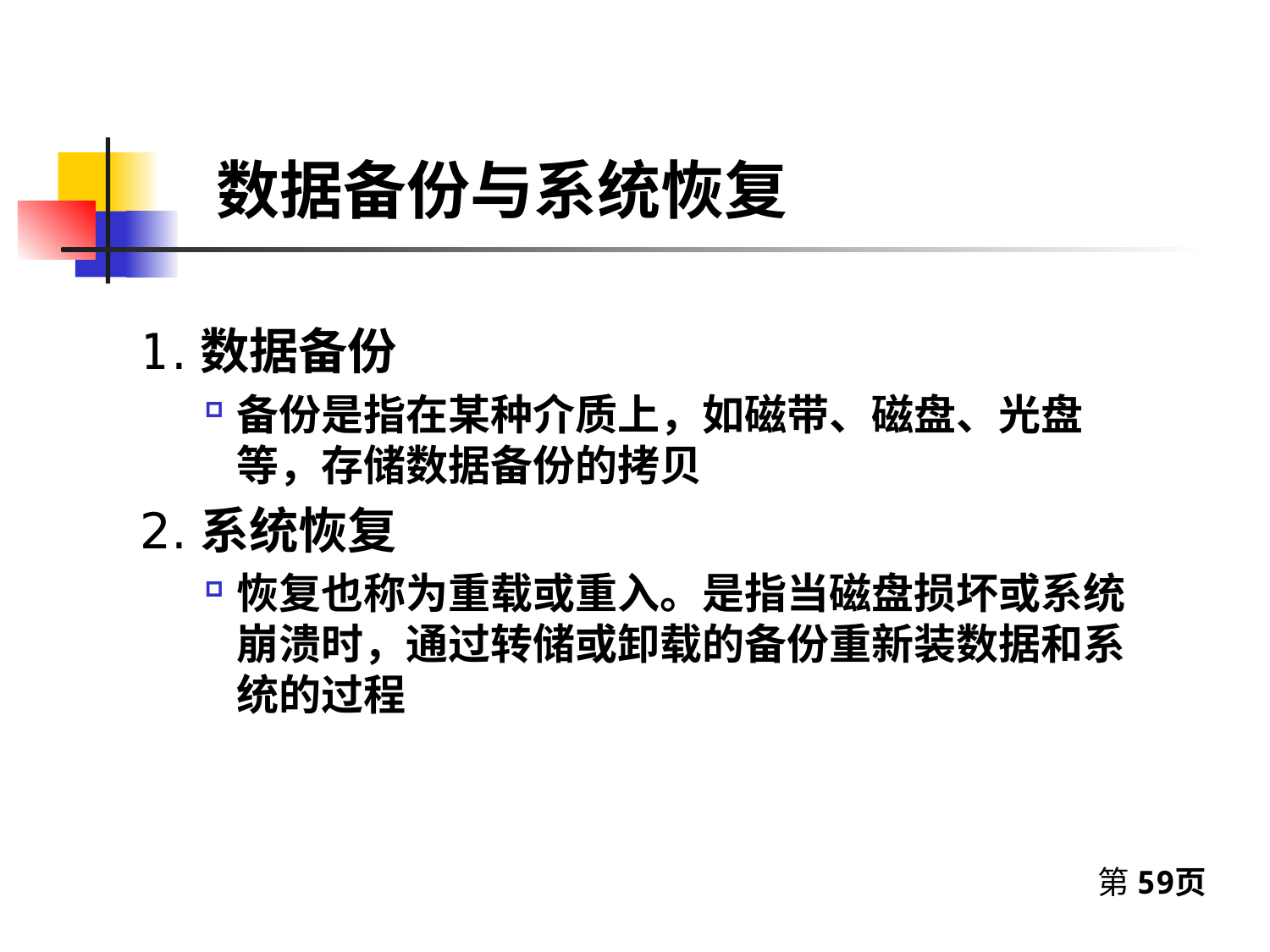

# 数据备份与系统恢复

1.数据备份
备份是指在某种介质上，如磁带、磁盘、光盘等，存储数据备份的拷贝
2.系统恢复
恢复也称为重载或重入。是指当磁盘损坏或系统崩溃时，通过转储或卸载的备份重新装数据和系统的过程